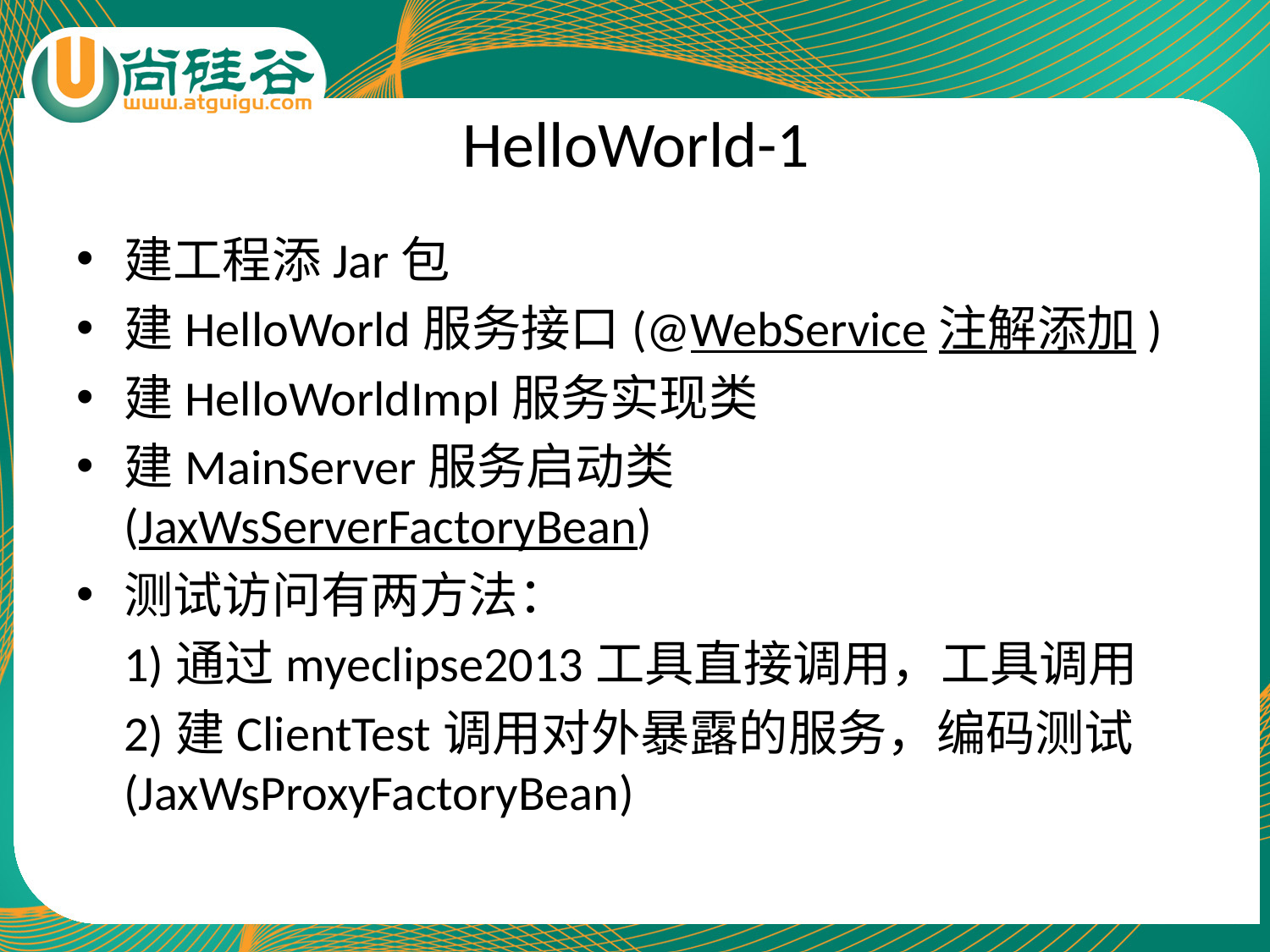

# HelloWorld-1
建工程添Jar包
建HelloWorld服务接口(@WebService注解添加)
建HelloWorldImpl服务实现类
建MainServer服务启动类(JaxWsServerFactoryBean)
测试访问有两方法：
	1)通过myeclipse2013工具直接调用，工具调用
	2)建ClientTest调用对外暴露的服务，编码测试(JaxWsProxyFactoryBean)